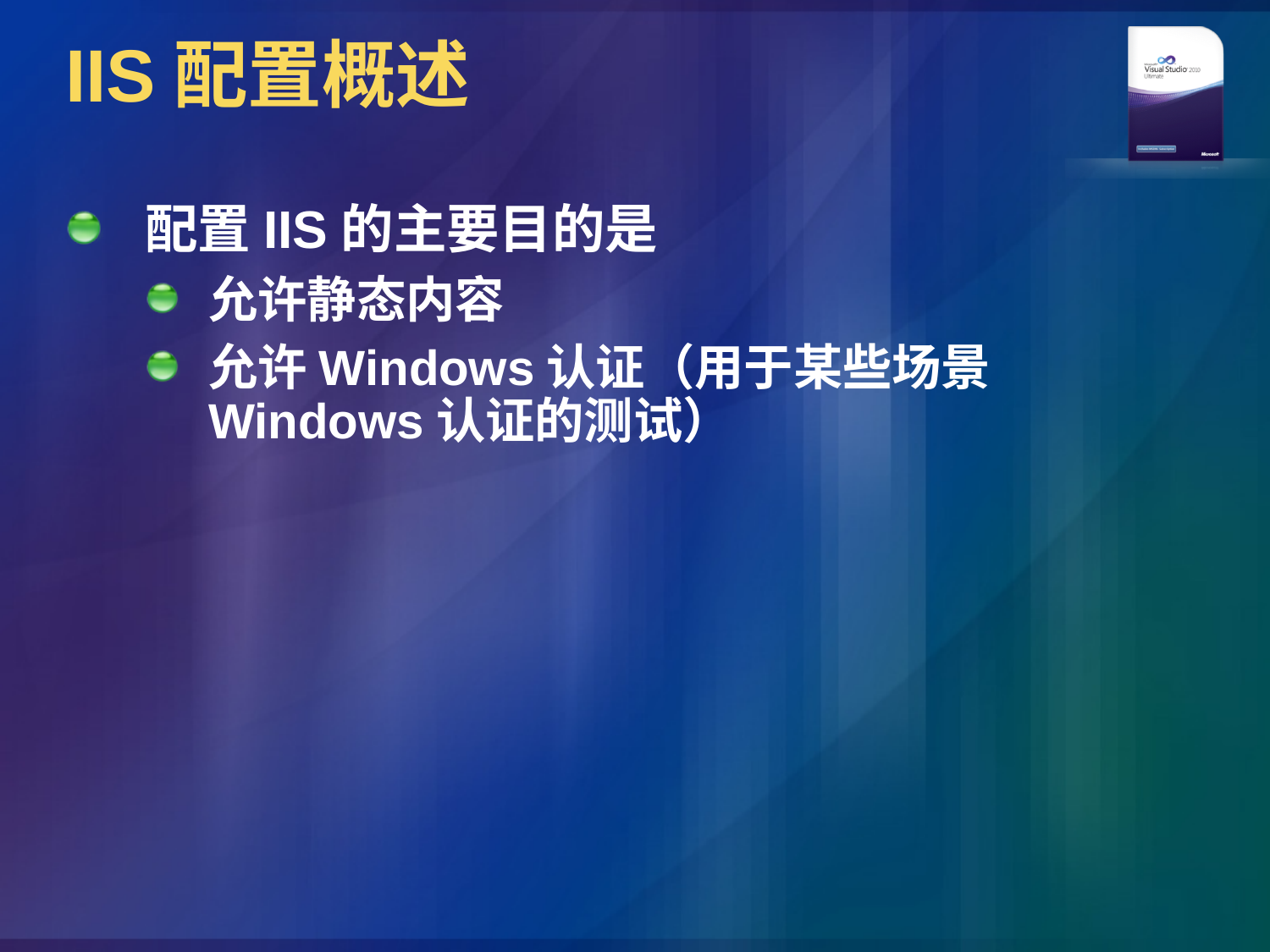

# IIS配置概述
配置IIS的主要目的是
允许静态内容
允许Windows认证（用于某些场景Windows认证的测试）